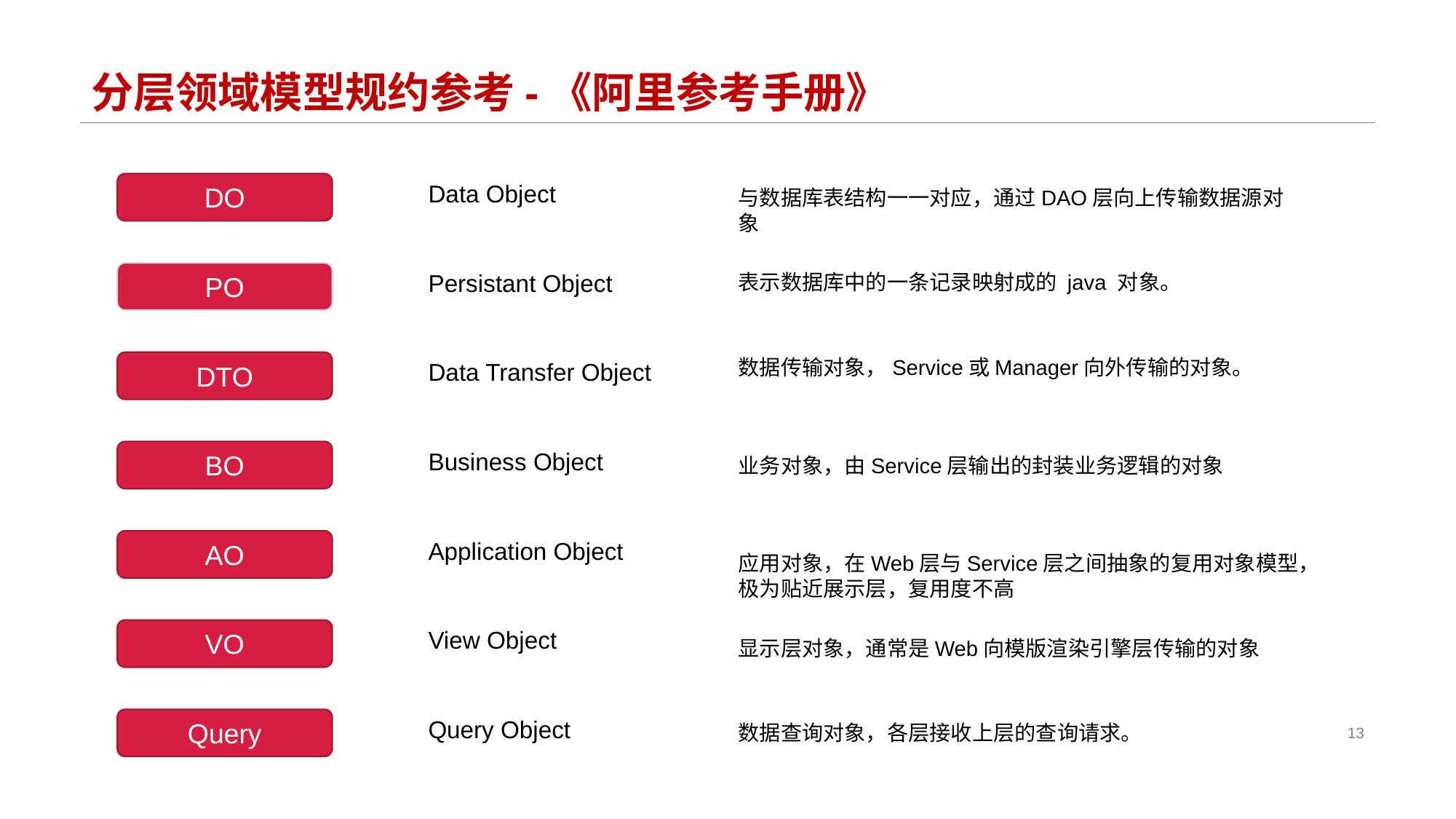

# 分层领域模型规约参考-《阿里参考手册》
Data Object
DO
与数据库表结构一一对应，通过DAO层向上传输数据源对象
Persistant Object
PO
表示数据库中的一条记录映射成的 java 对象。
数据传输对象，Service或Manager向外传输的对象。
Data Transfer Object
DTO
Business Object
BO
业务对象，由Service层输出的封装业务逻辑的对象
Application Object
AO
应用对象，在Web层与Service层之间抽象的复用对象模型，极为贴近展示层，复用度不高
View Object
VO
显示层对象，通常是Web向模版渲染引擎层传输的对象
Query Object
Query
数据查询对象，各层接收上层的查询请求。
13